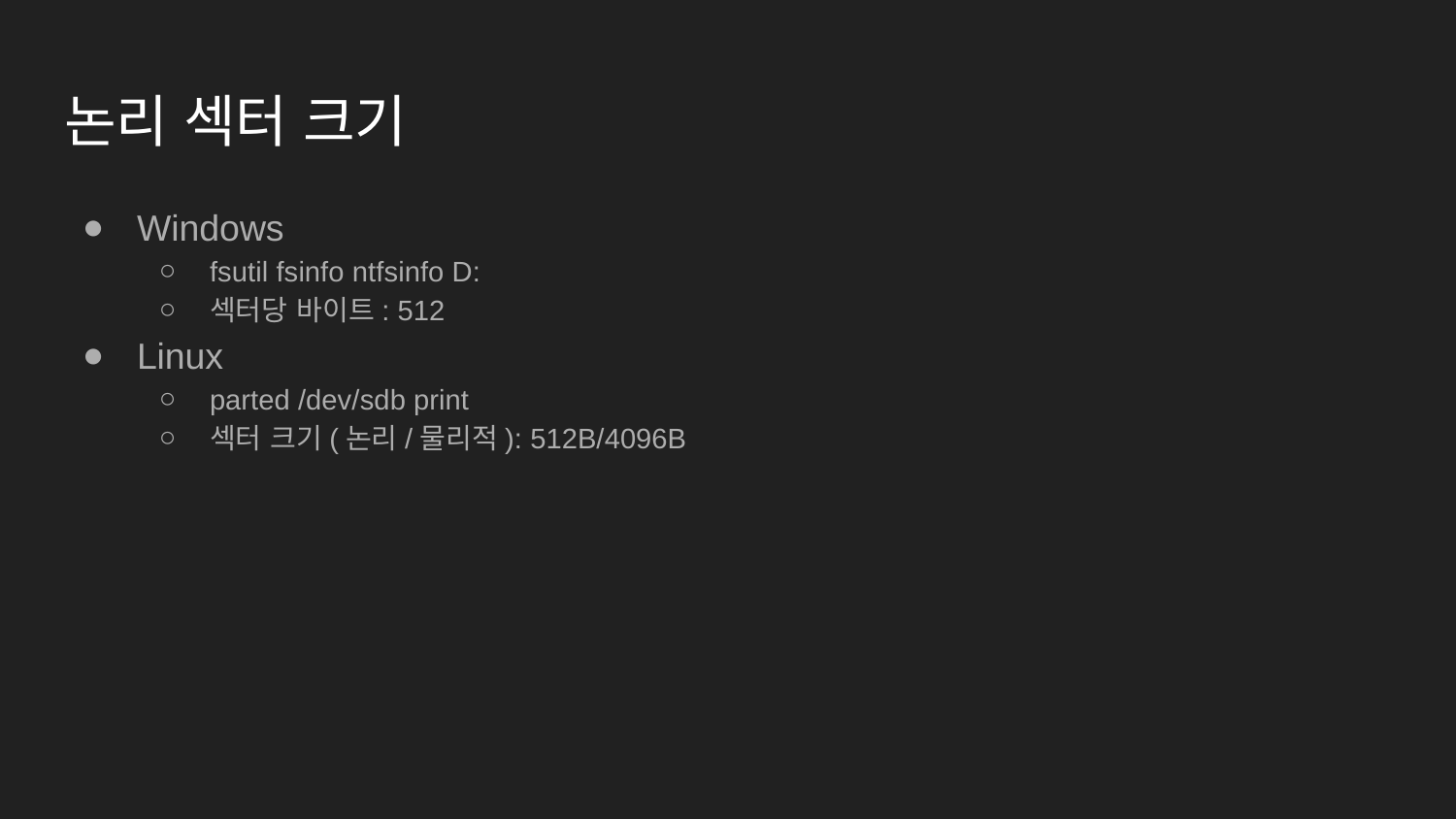

# 논리 섹터 크기
Windows
fsutil fsinfo ntfsinfo D:
섹터당 바이트: 512
Linux
parted /dev/sdb print
섹터 크기(논리/물리적): 512B/4096B